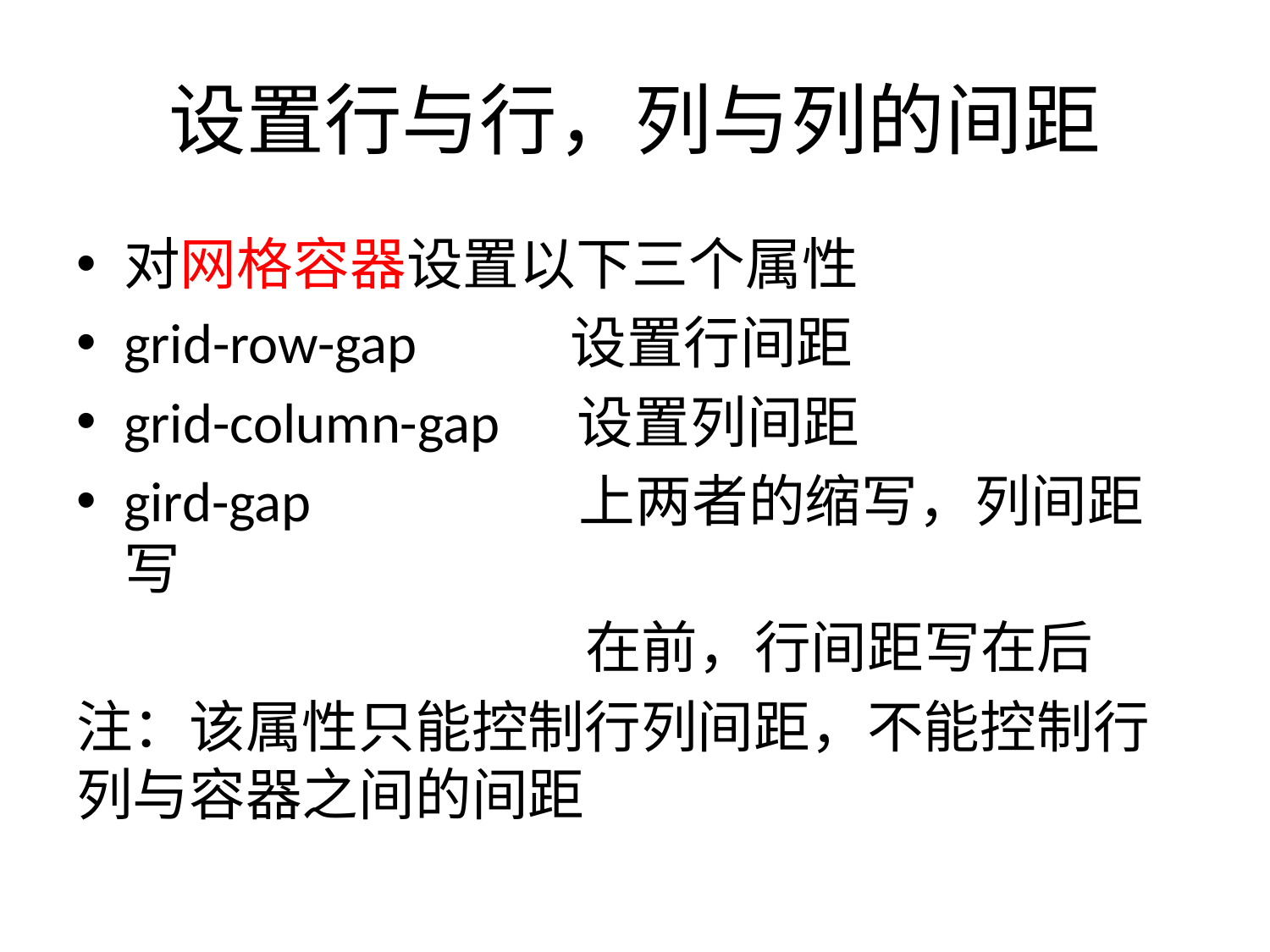

# 设置行与行，列与列的间距
对网格容器设置以下三个属性
grid-row-gap           设置行间距
grid-column-gap     设置列间距
gird-gap                    上两者的缩写，列间距写
                                       在前，行间距写在后
注：该属性只能控制行列间距，不能控制行列与容器之间的间距